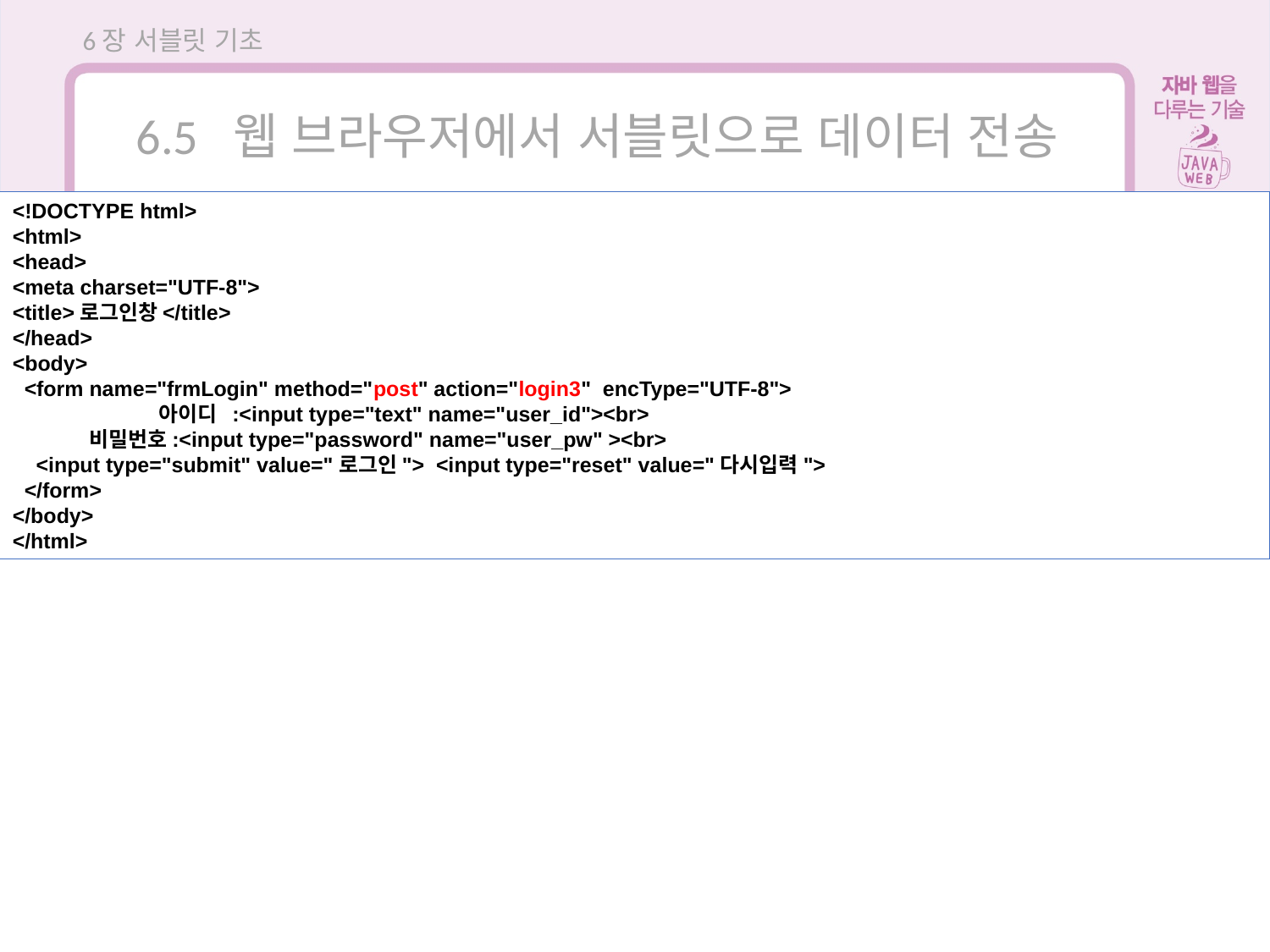

6장 서블릿 기초
6.5  웹 브라우저에서 서블릿으로 데이터 전송
<!DOCTYPE html>
<html>
<head>
<meta charset="UTF-8">
<title>로그인창</title>
</head>
<body>
  <form name="frmLogin" method="post" action="login3"  encType="UTF-8">
	   아이디  :<input type="text" name="user_id"><br>
             비밀번호:<input type="password" name="user_pw" ><br>
    <input type="submit" value="로그인">  <input type="reset" value="다시입력">
  </form>
</body>
</html>